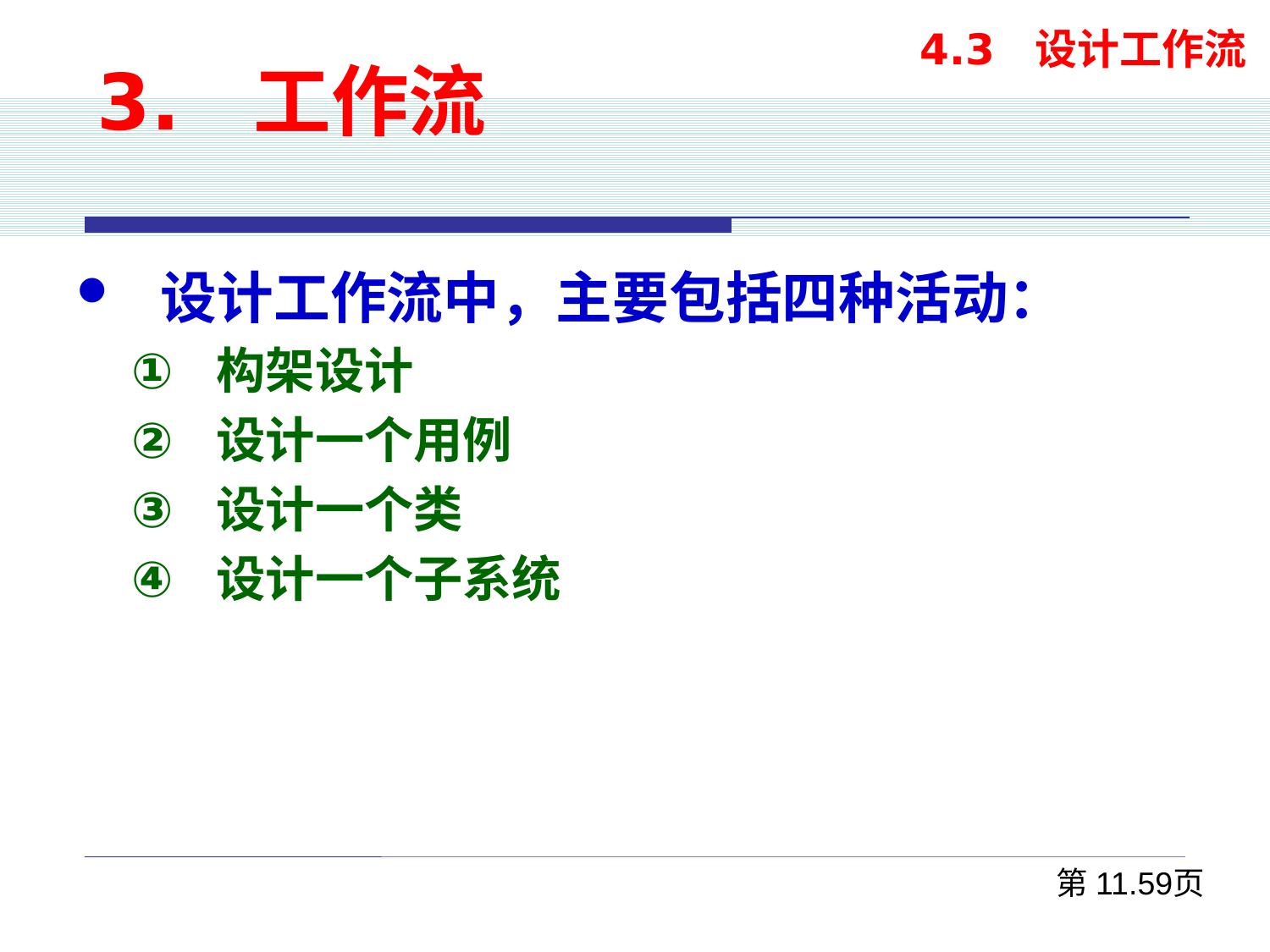

3.  工作流
 4.3  设计工作流
设计工作流中，主要包括四种活动：
构架设计
设计一个用例
设计一个类
设计一个子系统
第11.59页